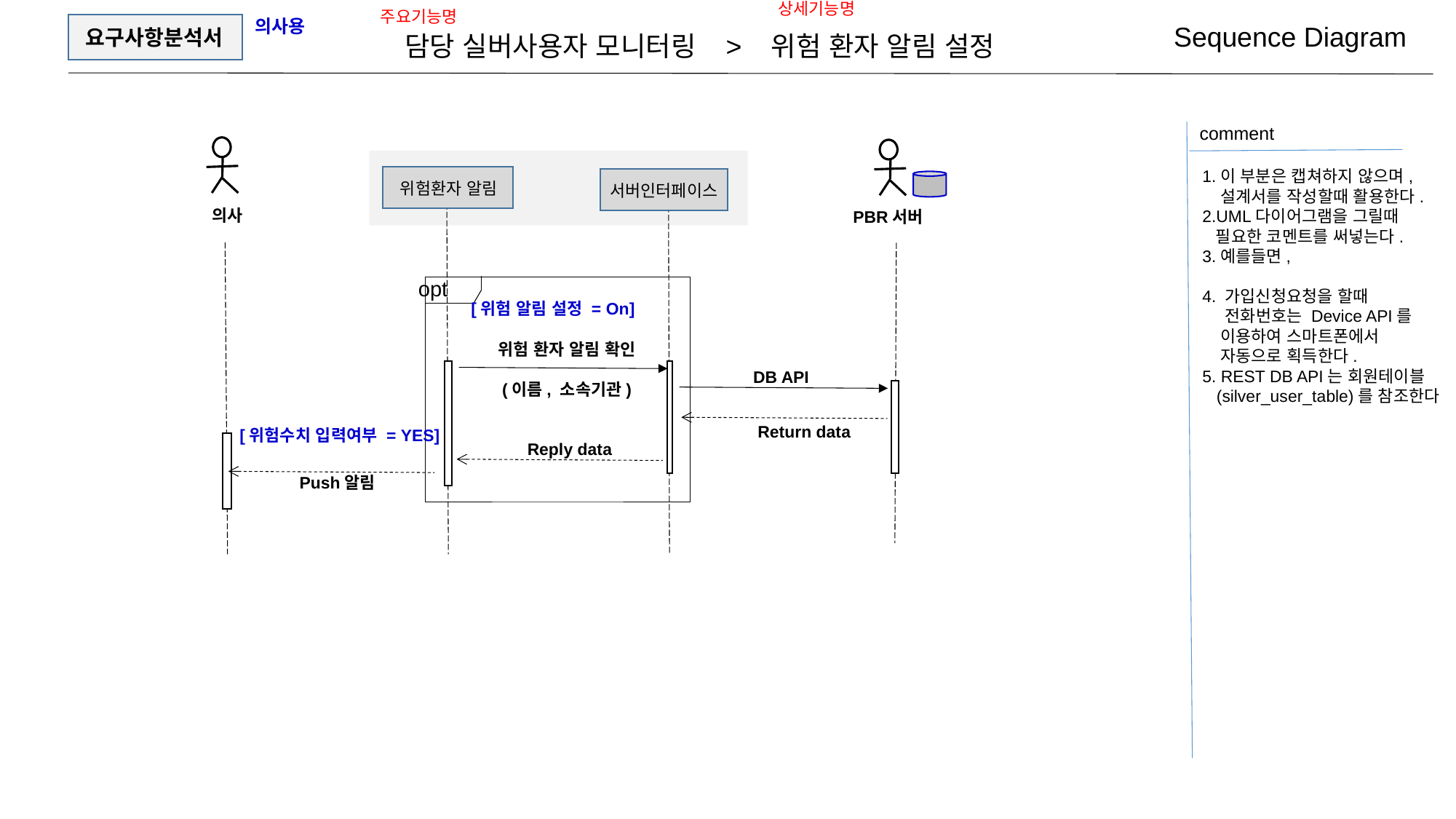

상세기능명
주요기능명
의사용
Sequence Diagram

요구사항분석서
담당 실버사용자 모니터링   >   위험 환자 알림 설정
comment

1.이 부분은 캡쳐하지 않으며,
   설계서를 작성할때 활용한다.
2.UML다이어그램을 그릴때
  필요한 코멘트를 써넣는다.
3.예를들면,

4. 가입신청요청을 할때
    전화번호는 Device API를
   이용하여 스마트폰에서
   자동으로 획득한다.
5. REST DB API는 회원테이블
   (silver_user_table)를 참조한다

위험환자 알림
서버인터페이스
의사
PBR서버
opt

[위험 알림 설정 = On]
위험 환자 알림 확인

(이름, 소속기관)

DB API

Return data
[위험수치 입력여부 = YES]

Reply data
Push알림